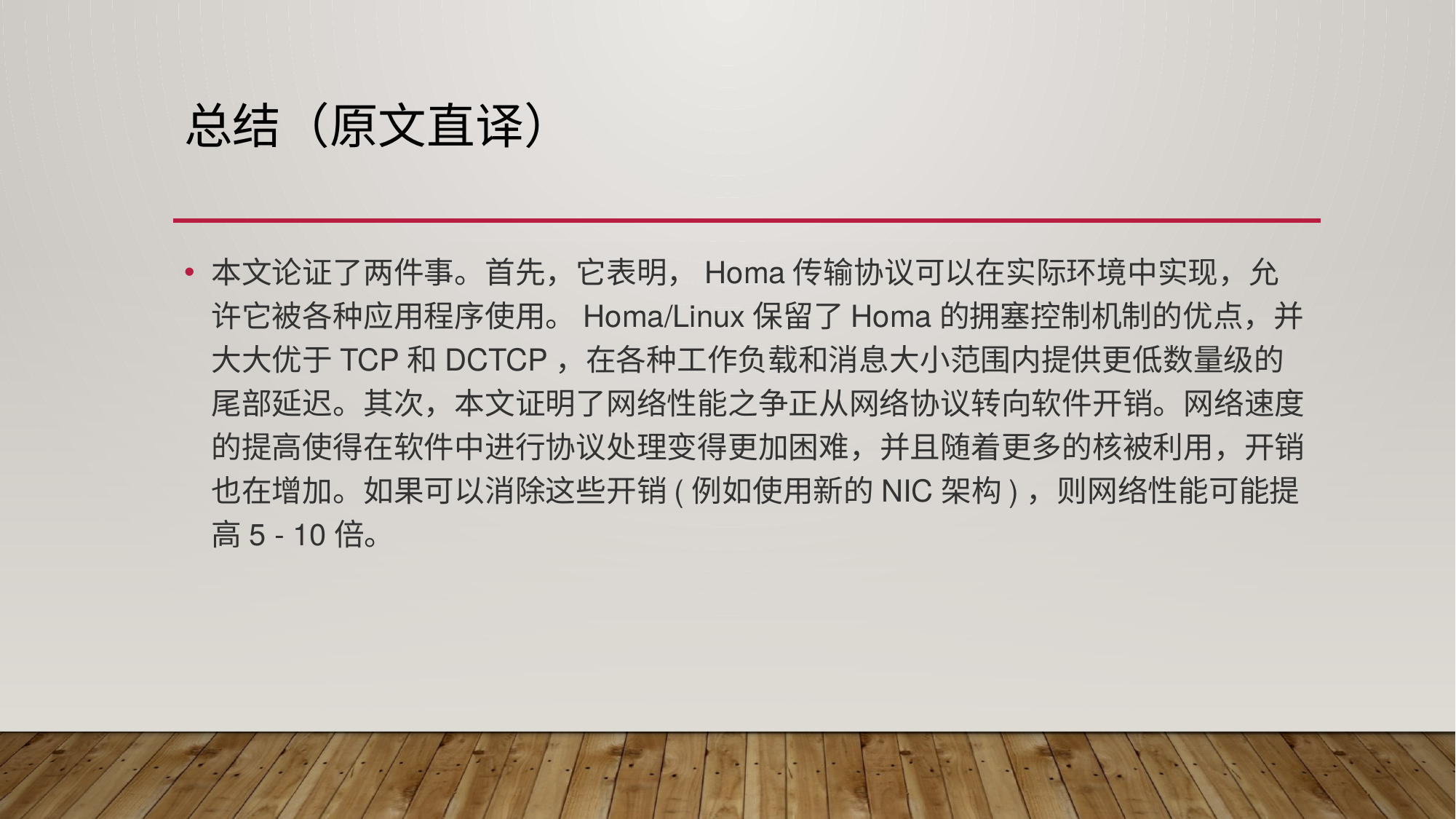

# 总结（原文直译）
本文论证了两件事。首先，它表明，Homa传输协议可以在实际环境中实现，允许它被各种应用程序使用。Homa/Linux保留了Homa的拥塞控制机制的优点，并大大优于TCP和DCTCP，在各种工作负载和消息大小范围内提供更低数量级的尾部延迟。其次，本文证明了网络性能之争正从网络协议转向软件开销。网络速度的提高使得在软件中进行协议处理变得更加困难，并且随着更多的核被利用，开销也在增加。如果可以消除这些开销(例如使用新的NIC架构)，则网络性能可能提高5 - 10倍。